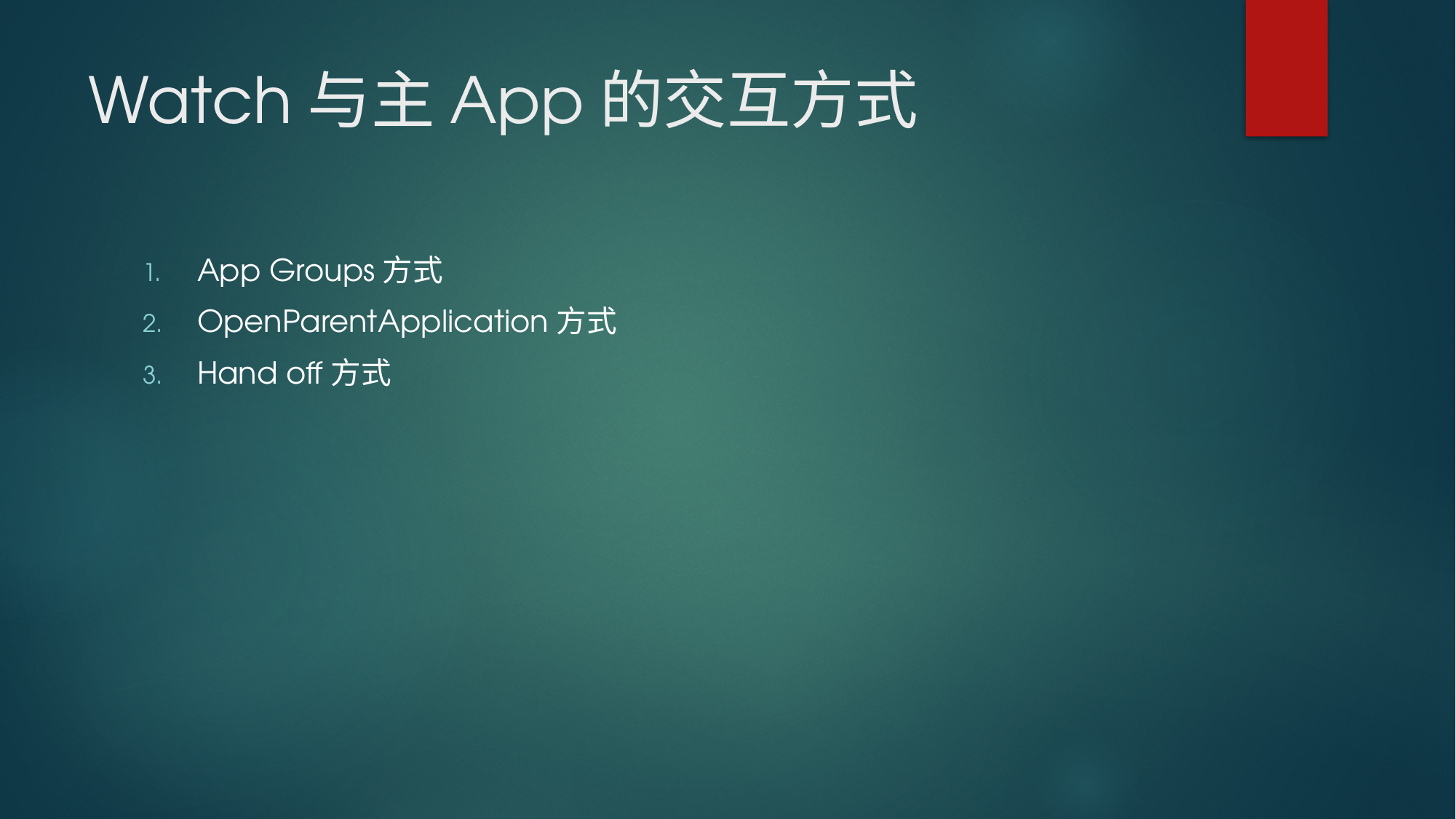

# Watch与主App的交互方式
App Groups方式
OpenParentApplication方式
Hand off方式